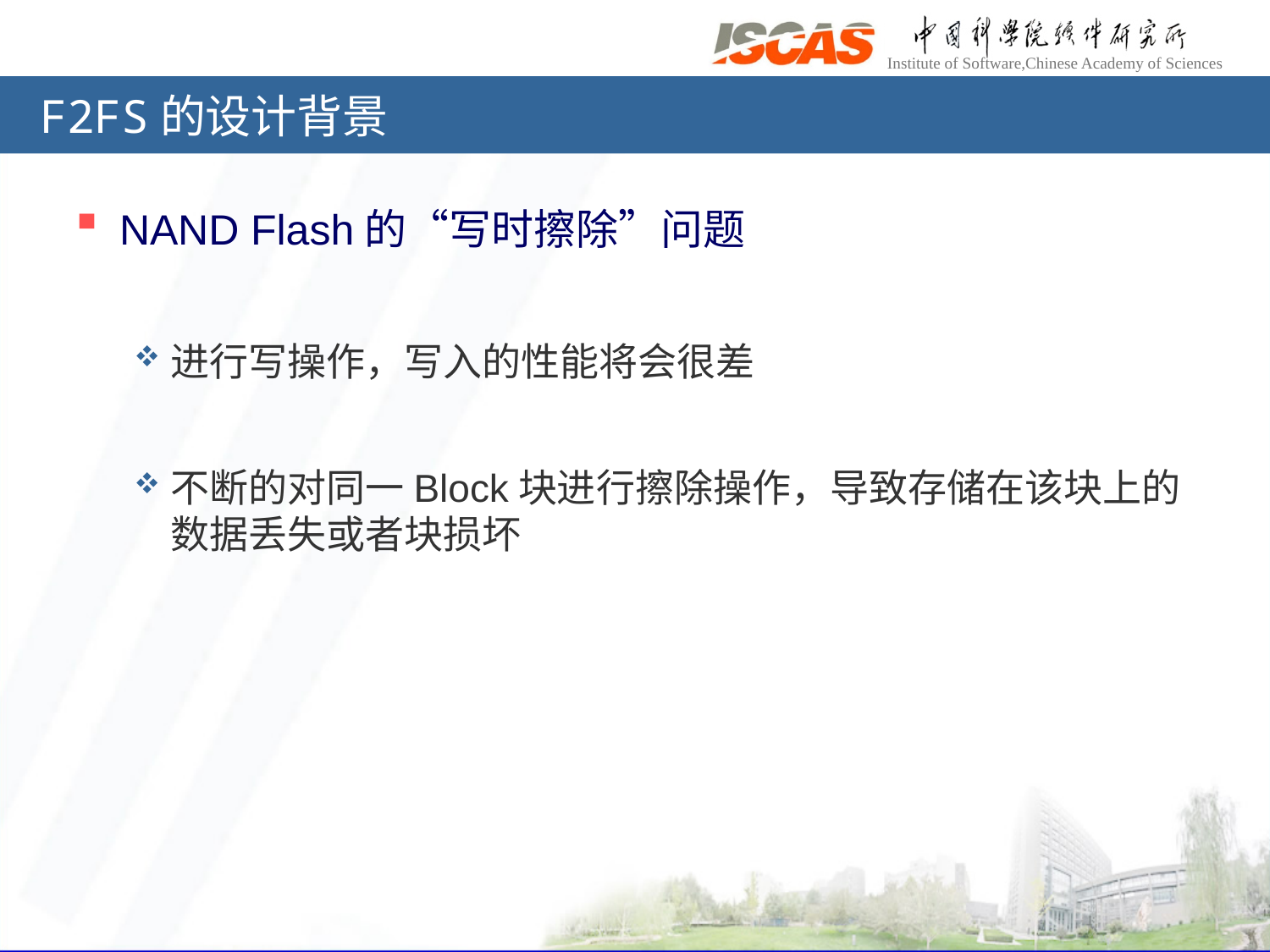

# F2FS的设计背景
NAND Flash的“写时擦除”问题

进行写操作，写入的性能将会很差

不断的对同一Block块进行擦除操作，导致存储在该块上的数据丢失或者块损坏